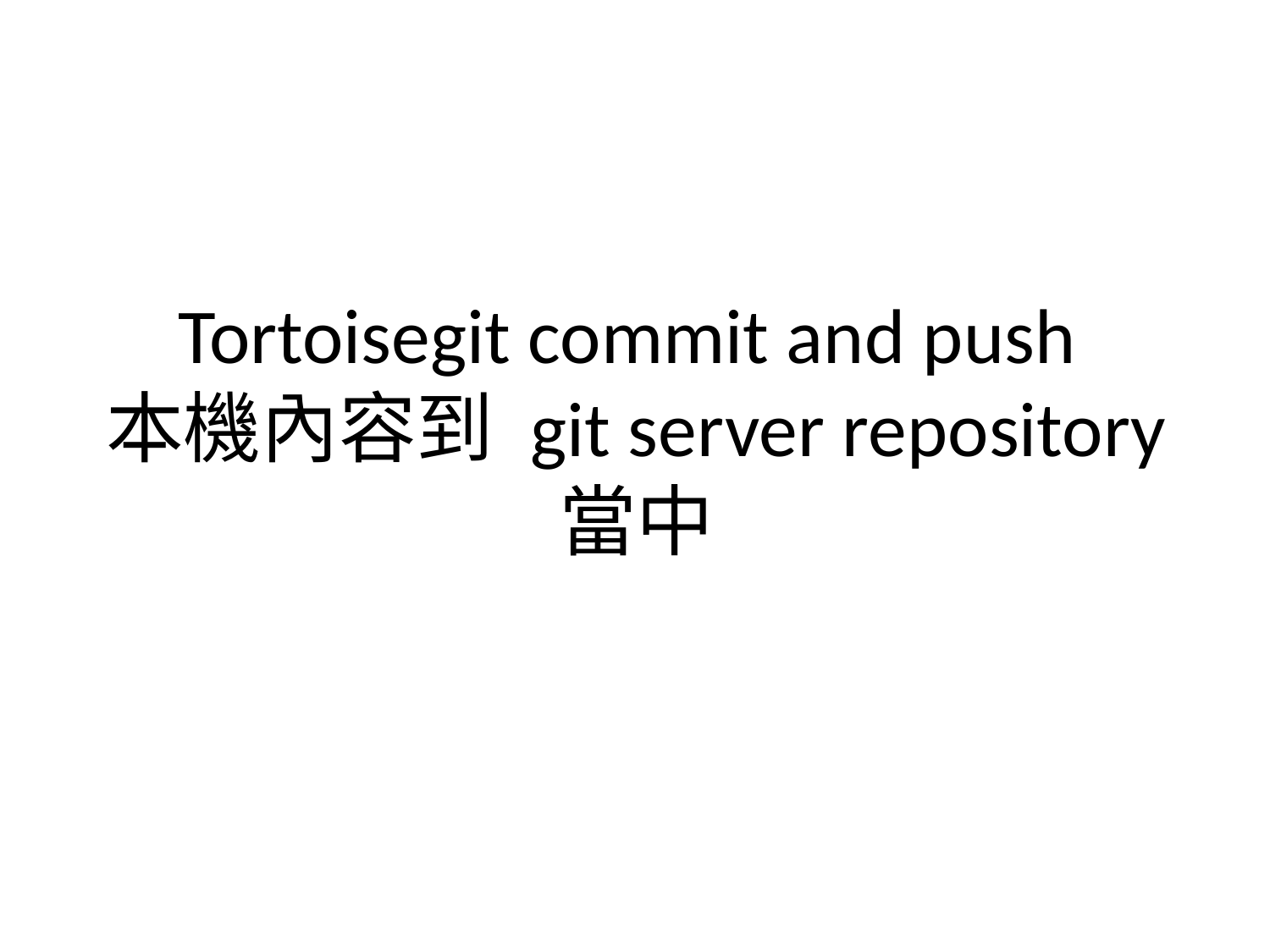

# Tortoisegit commit and push 本機內容到 git server repository 當中